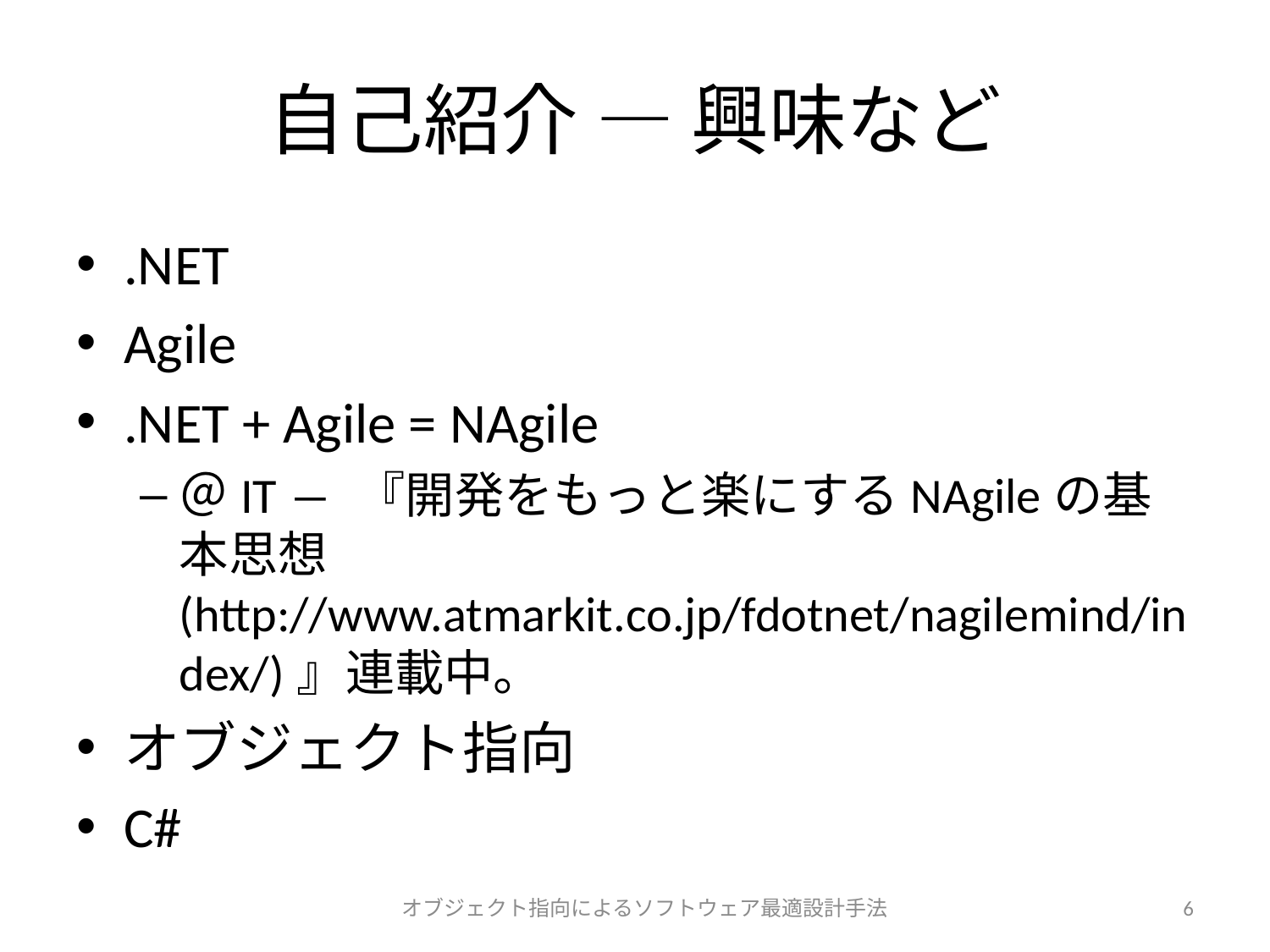

# 自己紹介 ― 興味など
.NET
Agile
.NET + Agile = NAgile
＠IT ― 『開発をもっと楽にするNAgileの基本思想 (http://www.atmarkit.co.jp/fdotnet/nagilemind/index/)』連載中。
オブジェクト指向
C#

オブジェクト指向によるソフトウェア最適設計手法
6